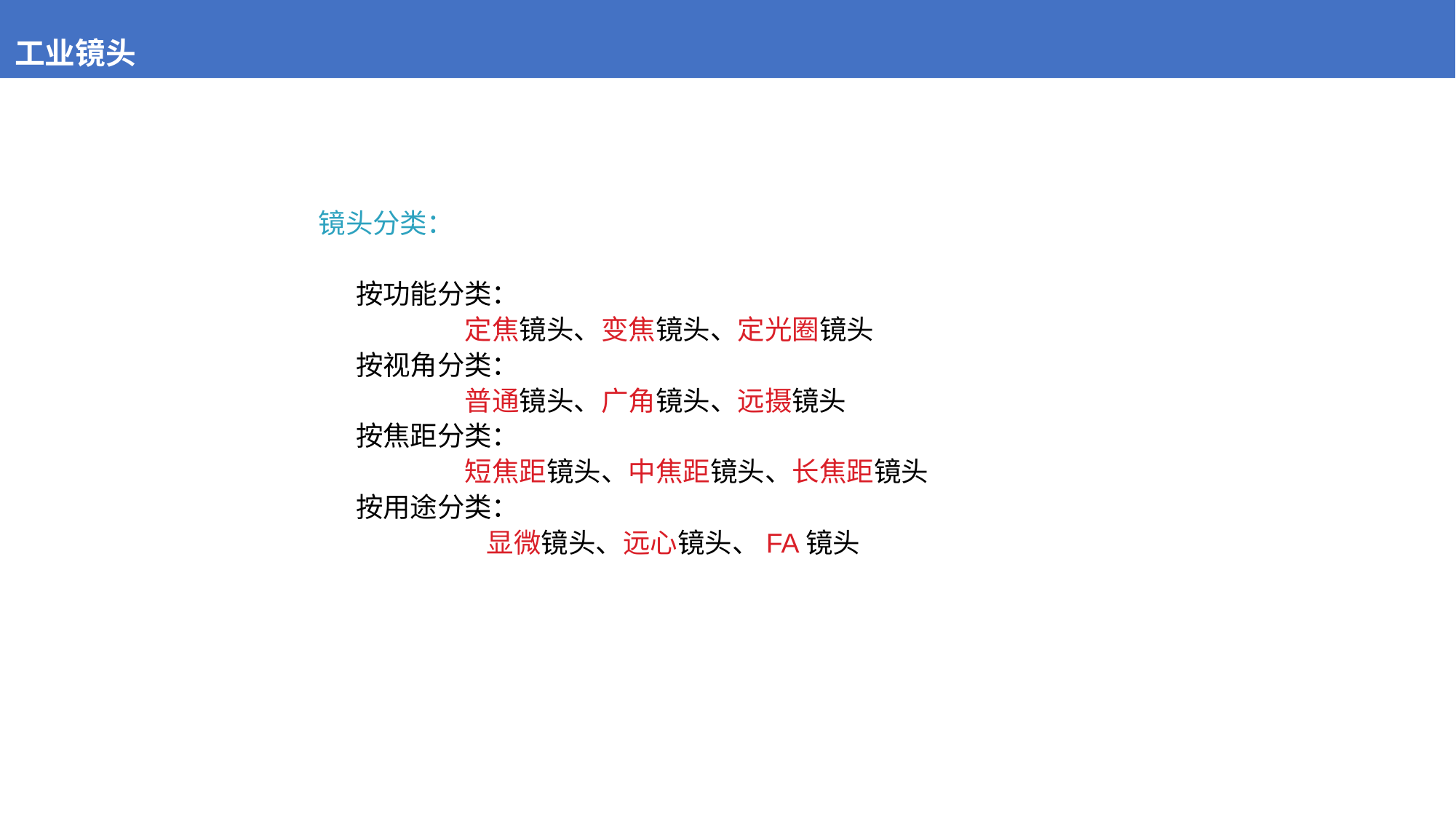

# 工业镜头
镜头分类：
按功能分类：
定焦镜头、变焦镜头、定光圈镜头
按视角分类：
普通镜头、广角镜头、远摄镜头
按焦距分类：
短焦距镜头、中焦距镜头、长焦距镜头
按用途分类：
显微镜头、远心镜头、FA镜头